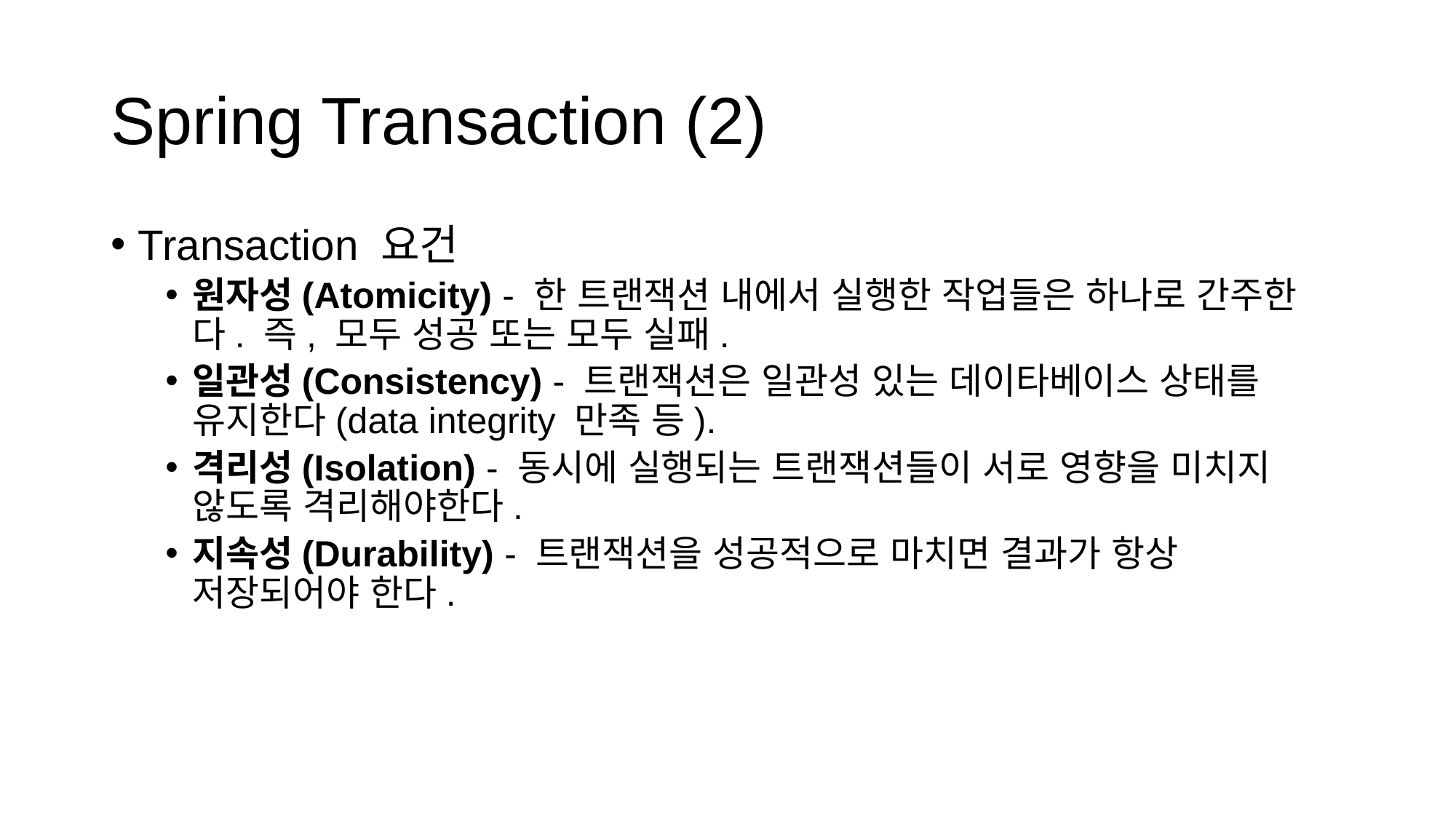

# Spring Transaction (2)
Transaction 요건
원자성(Atomicity) - 한 트랜잭션 내에서 실행한 작업들은 하나로 간주한다. 즉, 모두 성공 또는 모두 실패.
일관성(Consistency) - 트랜잭션은 일관성 있는 데이타베이스 상태를 유지한다(data integrity 만족 등).
격리성(Isolation) - 동시에 실행되는 트랜잭션들이 서로 영향을 미치지 않도록 격리해야한다.
지속성(Durability) - 트랜잭션을 성공적으로 마치면 결과가 항상 저장되어야 한다.